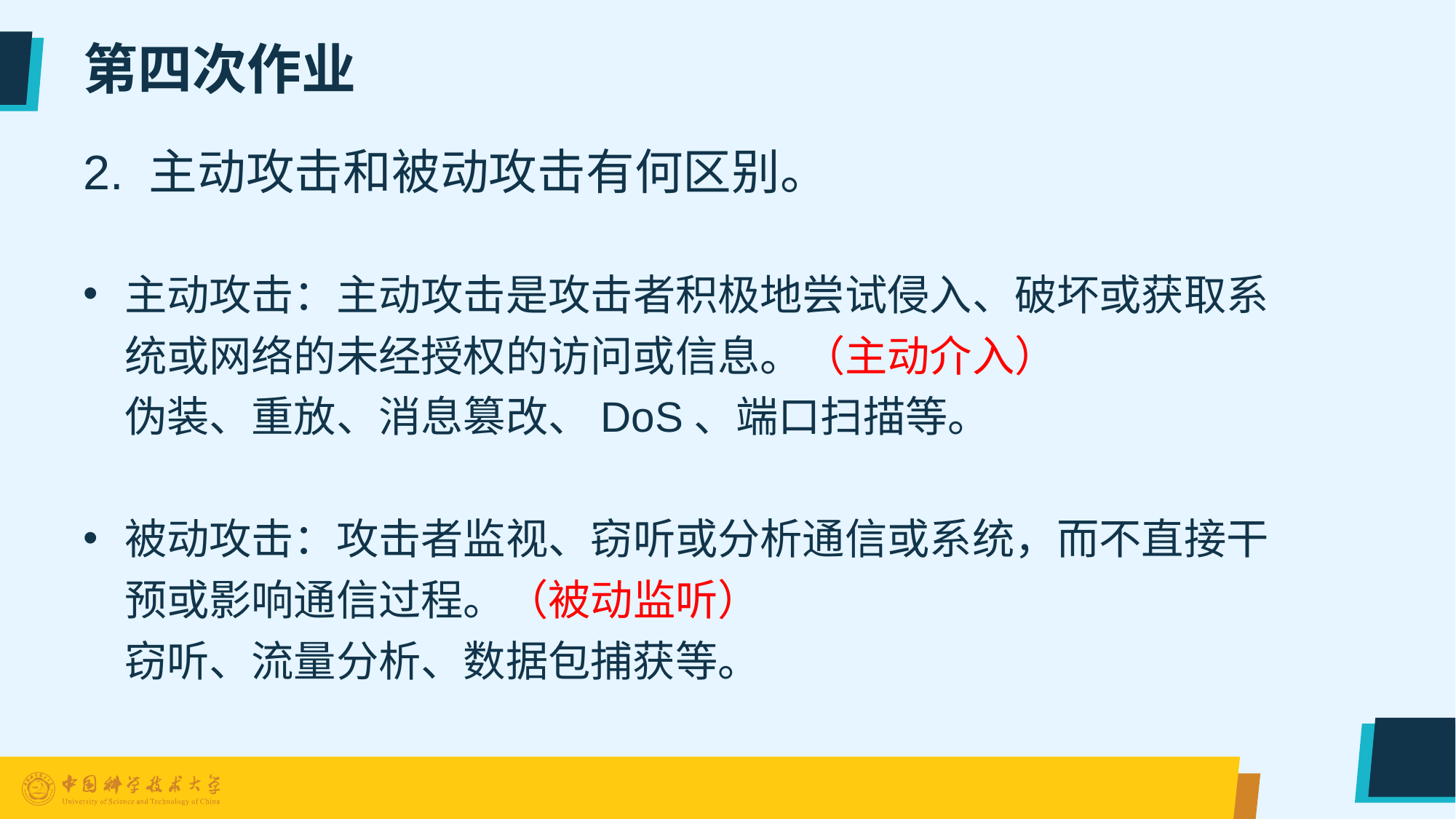

# 第四次作业
2. 主动攻击和被动攻击有何区别。

主动攻击：主动攻击是攻击者积极地尝试侵入、破坏或获取系统或网络的未经授权的访问或信息。（主动介入）
伪装、重放、消息篡改、DoS、端口扫描等。

被动攻击：攻击者监视、窃听或分析通信或系统，而不直接干预或影响通信过程。（被动监听）
窃听、流量分析、数据包捕获等。

14